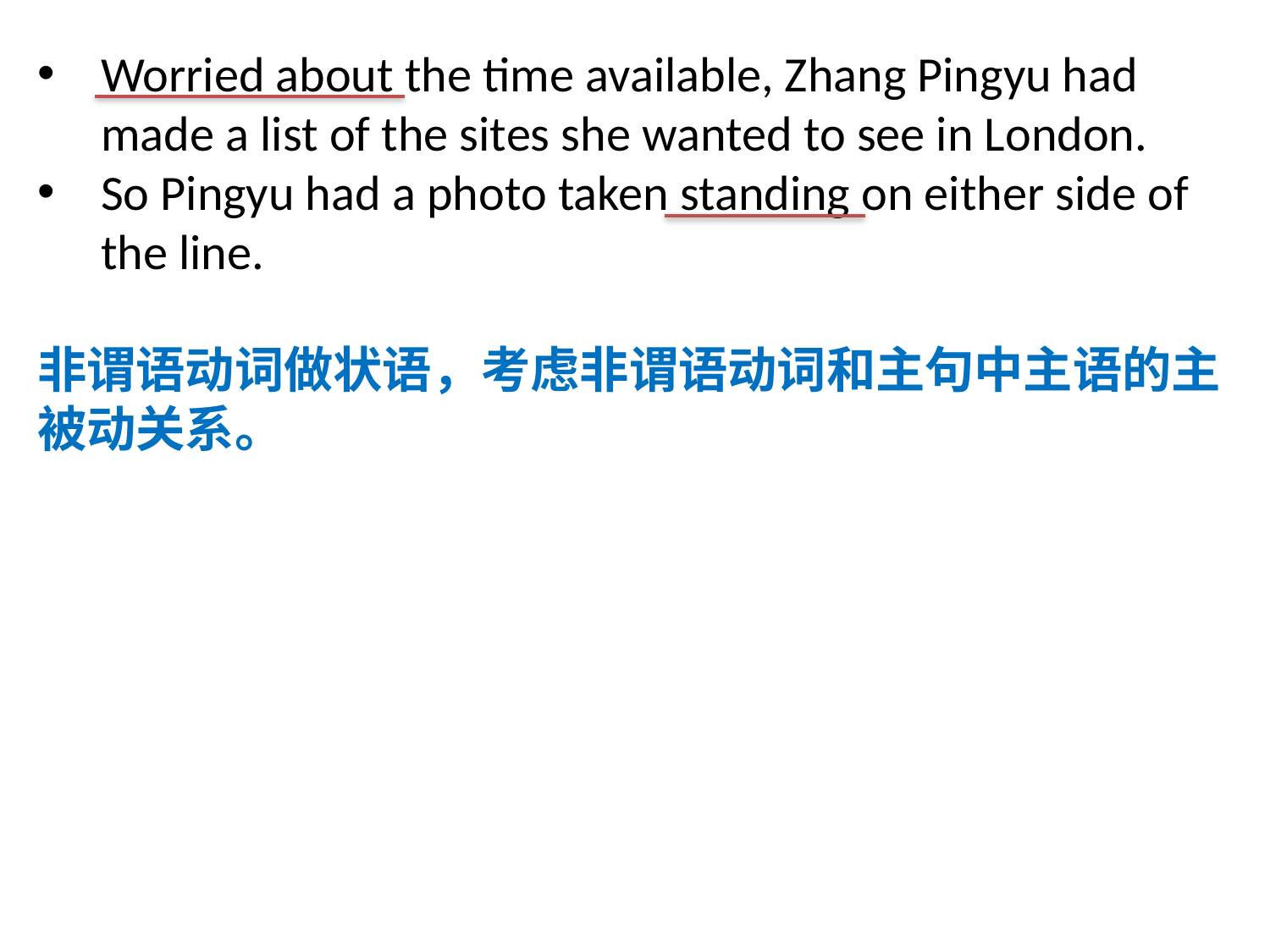

Worried about the time available, Zhang Pingyu had made a list of the sites she wanted to see in London.
So Pingyu had a photo taken standing on either side of the line.

非谓语动词做状语，考虑非谓语动词和主句中主语的主被动关系。